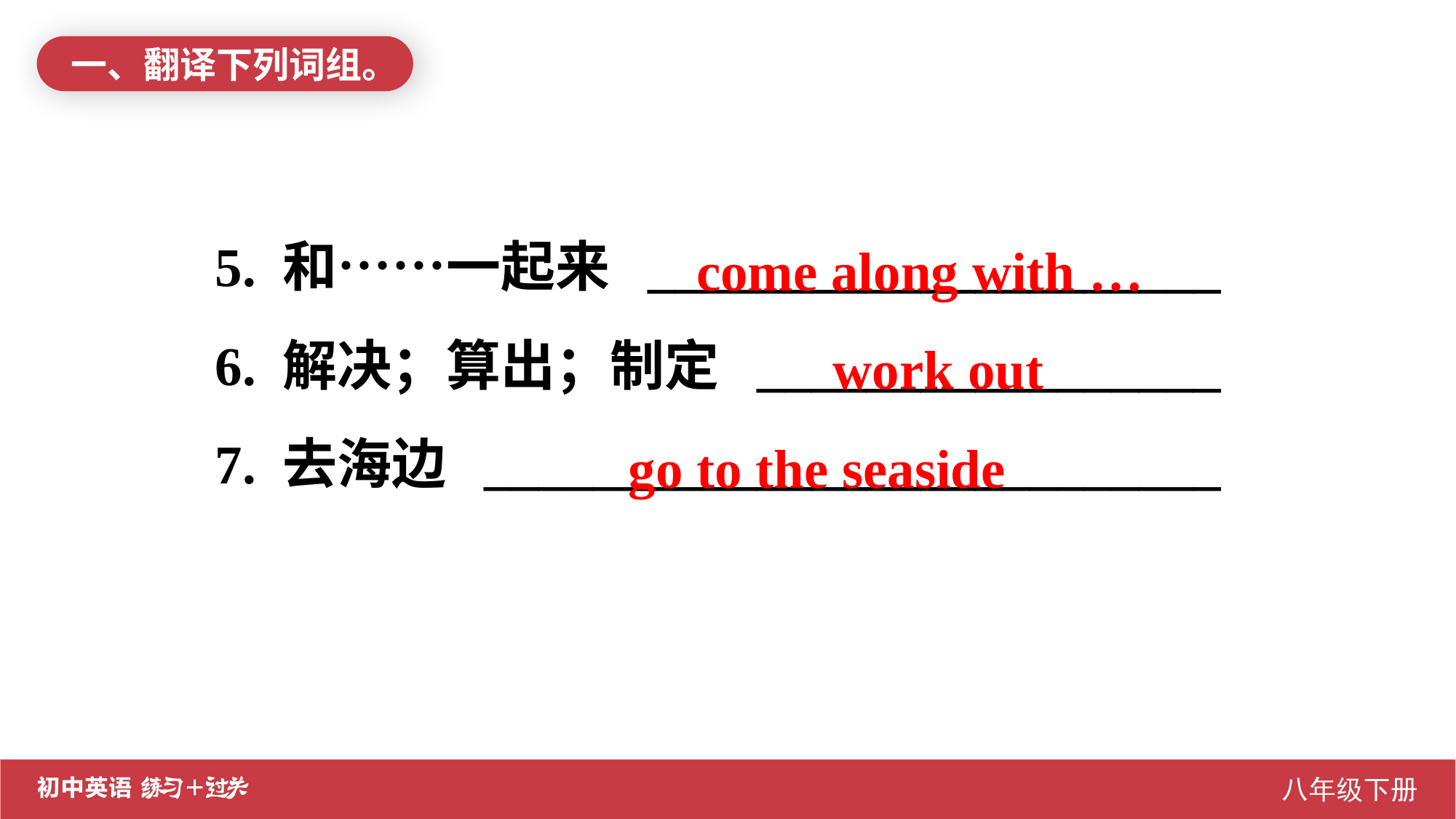

一、翻译下列词组。
5. 和……一起来  _____________________
6. 解决；算出；制定  _________________
7. 去海边  ___________________________
     come along with …
               work out
go to the seaside